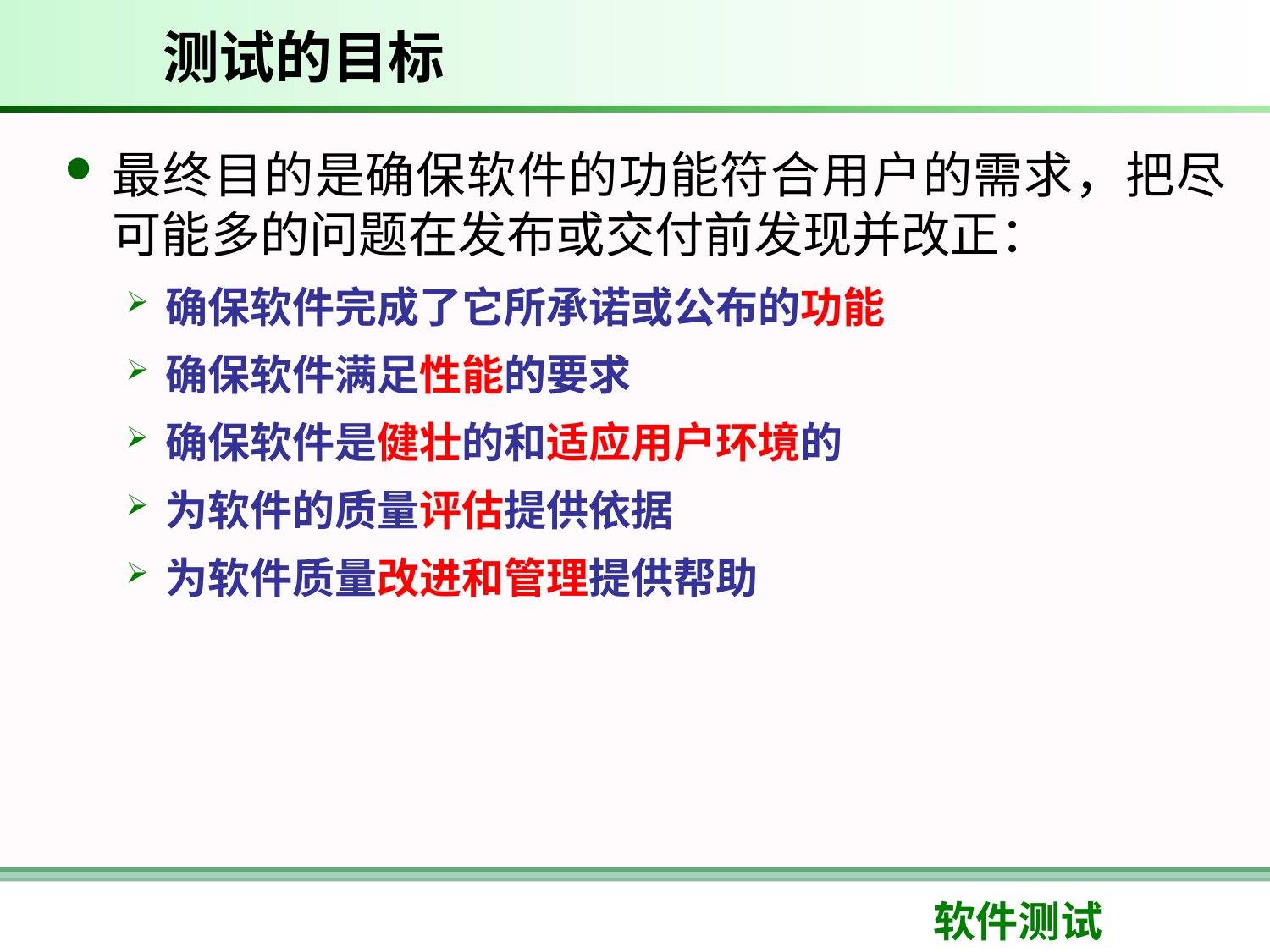

# 测试的目标
最终目的是确保软件的功能符合用户的需求，把尽可能多的问题在发布或交付前发现并改正：
确保软件完成了它所承诺或公布的功能
确保软件满足性能的要求
确保软件是健壮的和适应用户环境的
为软件的质量评估提供依据
为软件质量改进和管理提供帮助